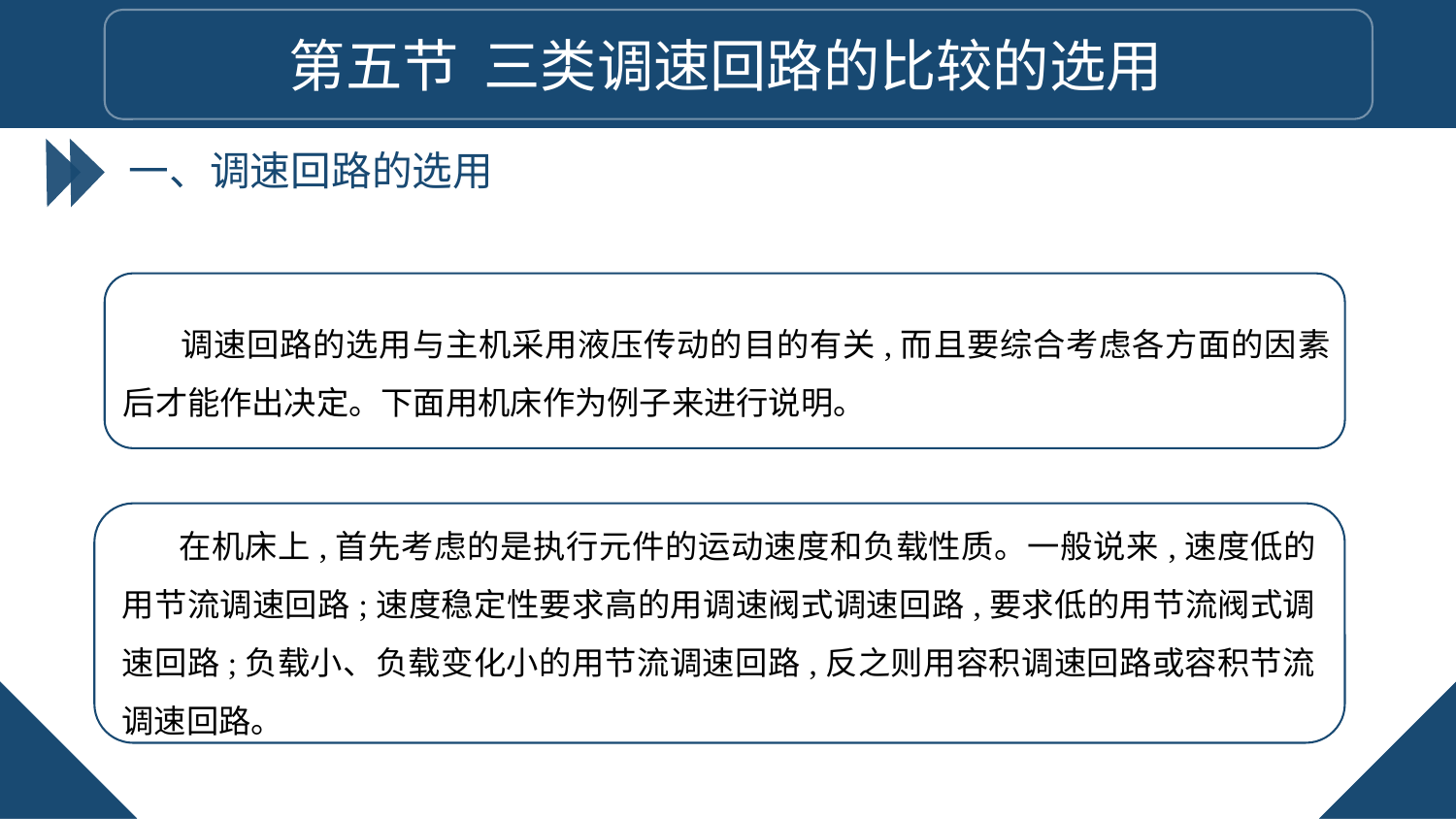

第五节  三类调速回路的比较的选用
一、调速回路的选用

调速回路的选用与主机采用液压传动的目的有关,而且要综合考虑各方面的因素后才能作出决定。下面用机床作为例子来进行说明。
在机床上,首先考虑的是执行元件的运动速度和负载性质。一般说来,速度低的用节流调速回路;速度稳定性要求高的用调速阀式调速回路,要求低的用节流阀式调速回路;负载小、负载变化小的用节流调速回路,反之则用容积调速回路或容积节流调速回路。